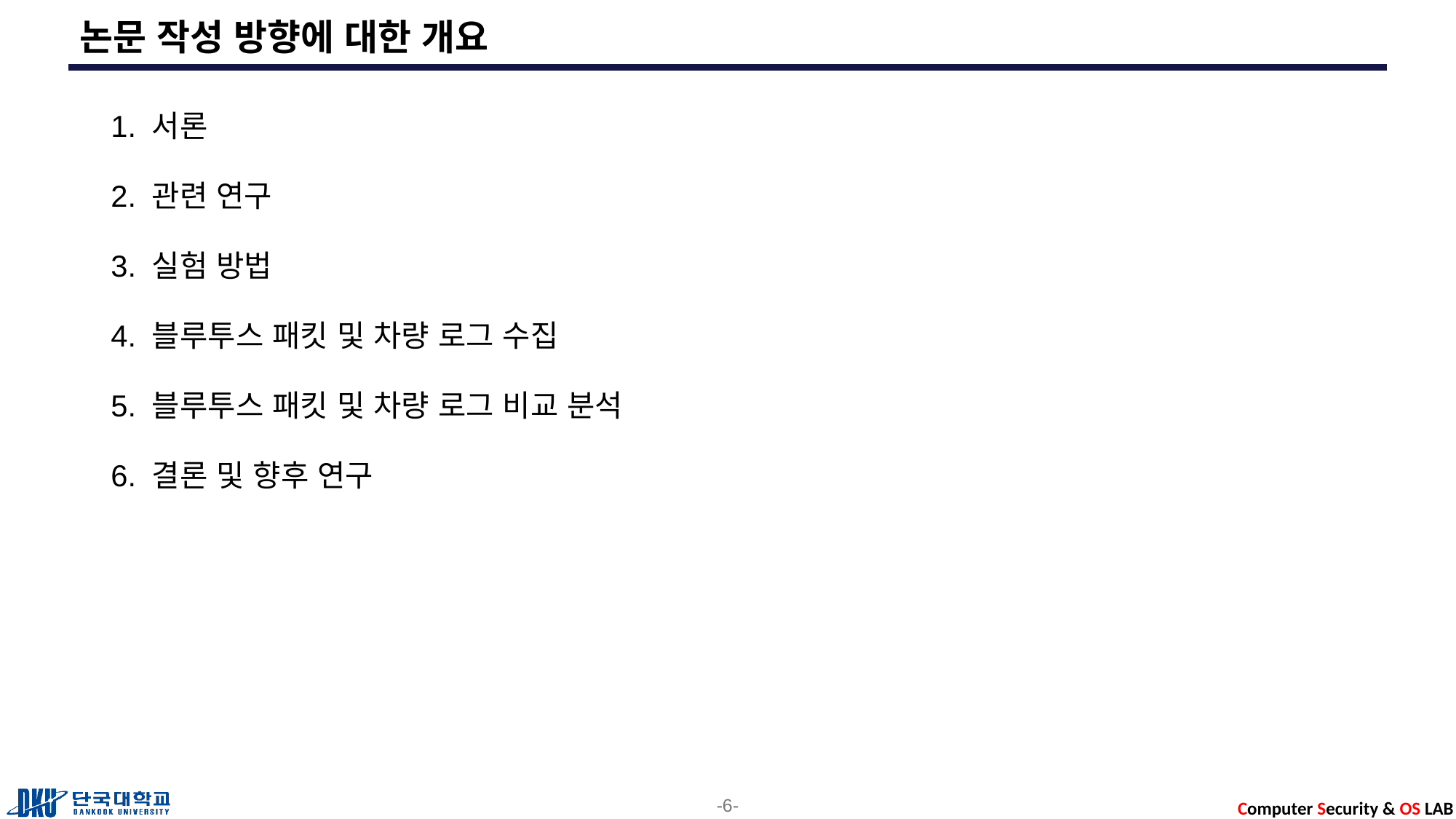

# 논문 작성 방향에 대한 개요
1. 서론
2. 관련 연구
3. 실험 방법
4. 블루투스 패킷 및 차량 로그 수집
5. 블루투스 패킷 및 차량 로그 비교 분석
6. 결론 및 향후 연구
-6-